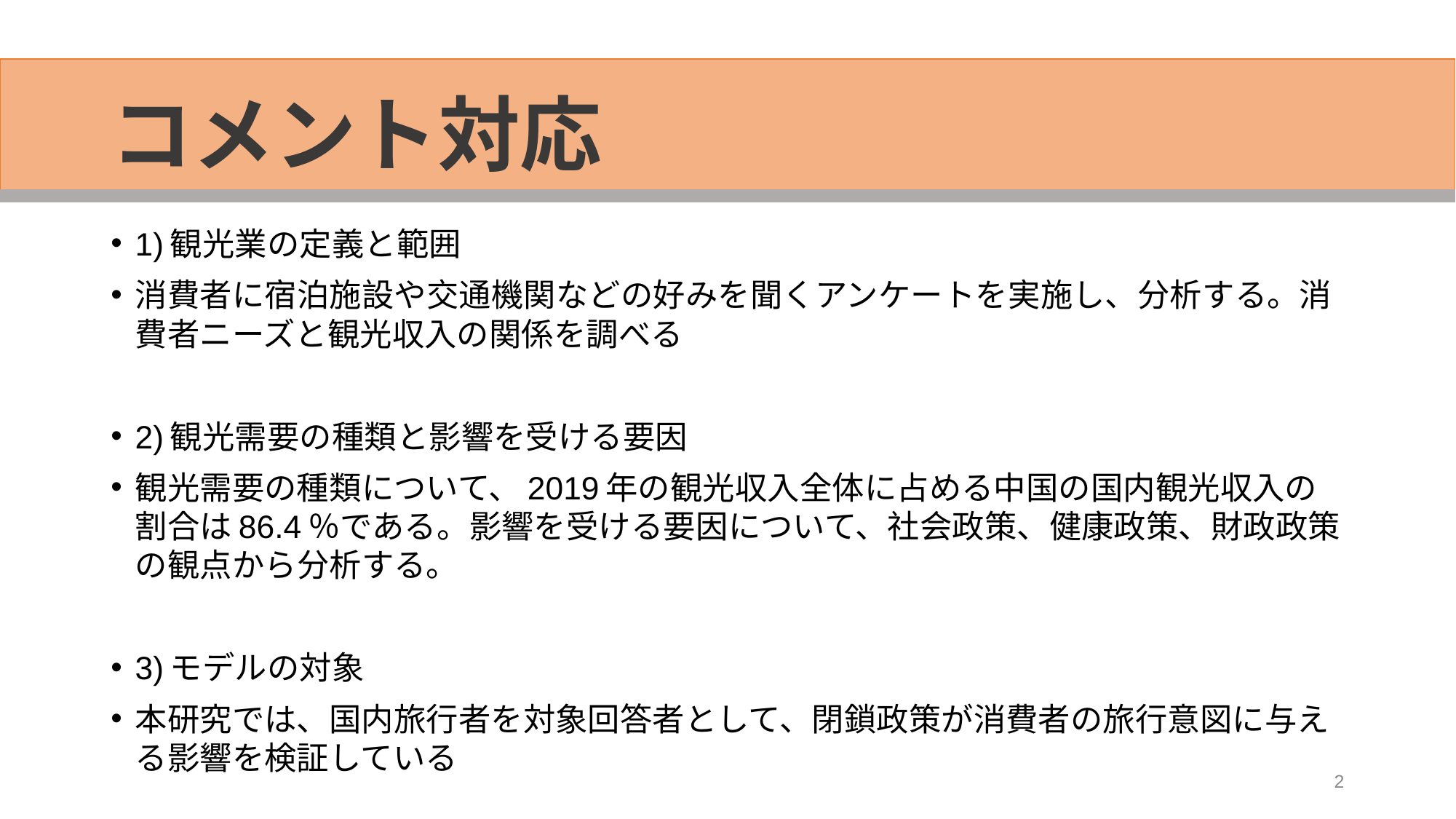

# コメント対応
1)観光業の定義と範囲
消費者に宿泊施設や交通機関などの好みを聞くアンケートを実施し、分析する。消費者ニーズと観光収入の関係を調べる

2)観光需要の種類と影響を受ける要因
観光需要の種類について、2019年の観光収入全体に占める中国の国内観光収入の割合は86.4％である。影響を受ける要因について、社会政策、健康政策、財政政策の観点から分析する。

3)モデルの対象
本研究では、国内旅行者を対象回答者として、閉鎖政策が消費者の旅行意図に与える影響を検証している

2